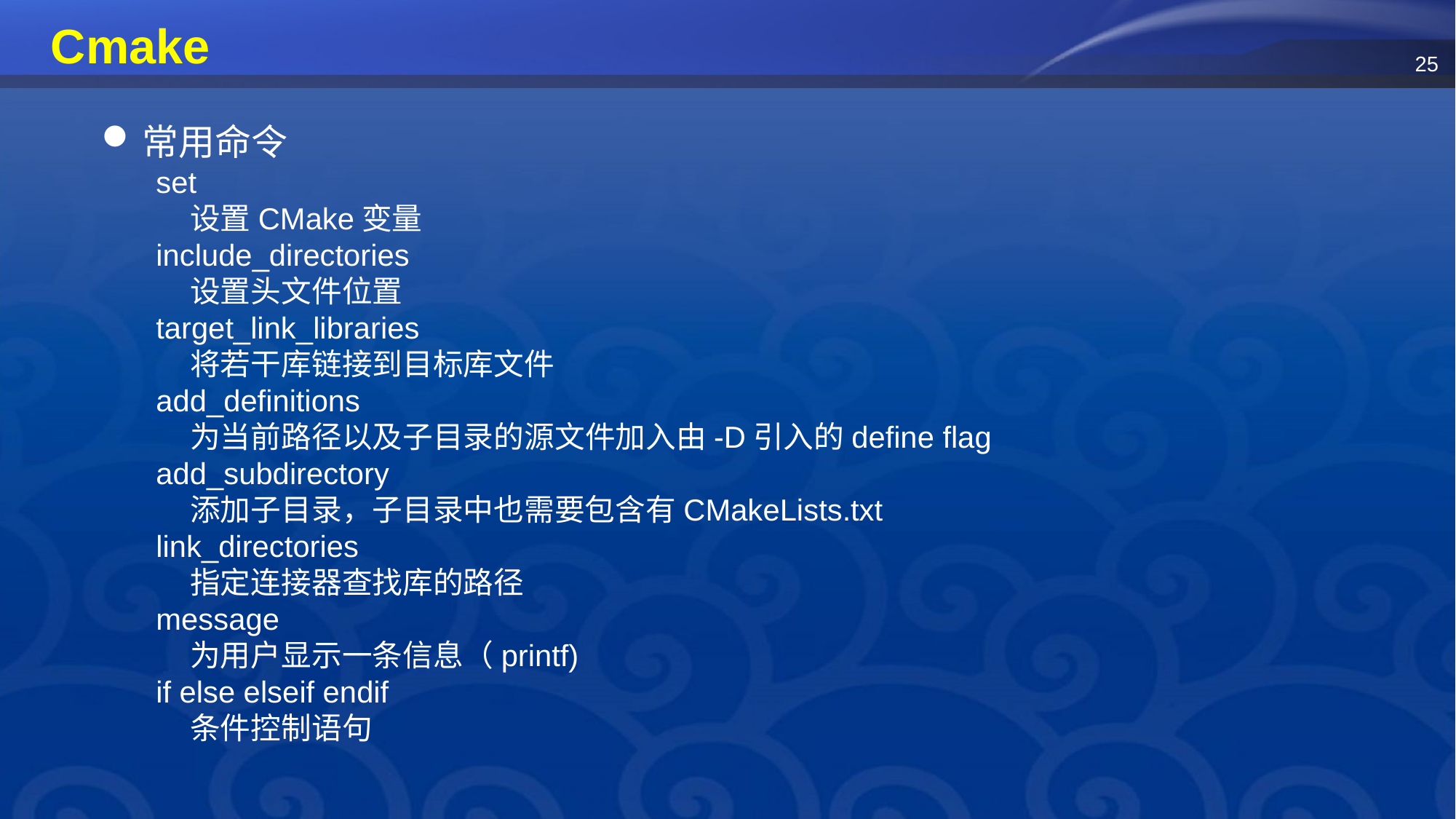

# Cmake
常用命令
set
    设置CMake变量
include_directories
    设置头文件位置
target_link_libraries
    将若干库链接到目标库文件
add_definitions
    为当前路径以及子目录的源文件加入由-D引入的define flag
add_subdirectory
    添加子目录，子目录中也需要包含有CMakeLists.txt
link_directories
    指定连接器查找库的路径
message
    为用户显示一条信息（printf)
if else elseif endif
    条件控制语句